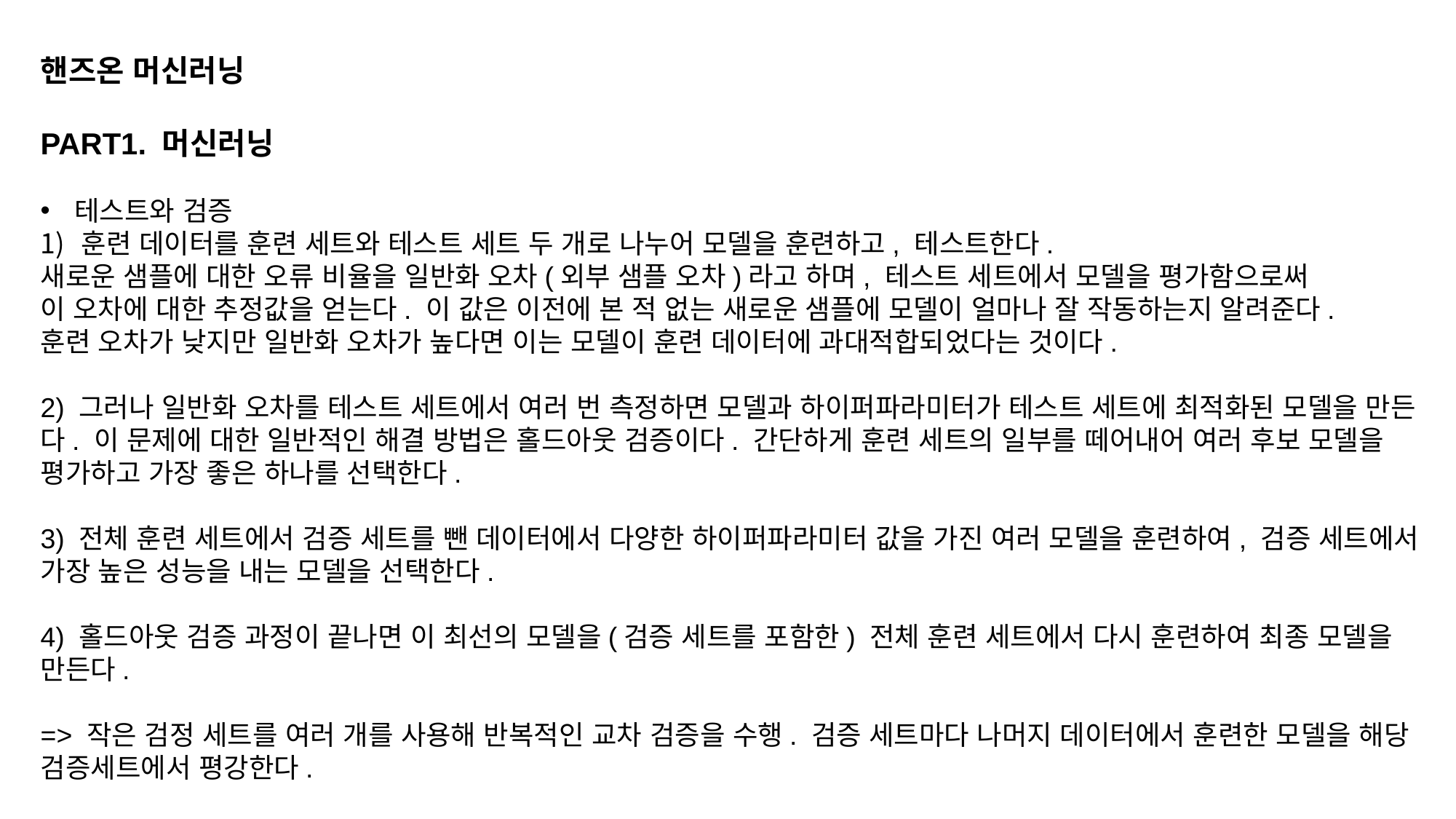

핸즈온 머신러닝

PART1. 머신러닝

테스트와 검증
훈련 데이터를 훈련 세트와 테스트 세트 두 개로 나누어 모델을 훈련하고, 테스트한다.
새로운 샘플에 대한 오류 비율을 일반화 오차(외부 샘플 오차)라고 하며, 테스트 세트에서 모델을 평가함으로써
이 오차에 대한 추정값을 얻는다. 이 값은 이전에 본 적 없는 새로운 샘플에 모델이 얼마나 잘 작동하는지 알려준다.
훈련 오차가 낮지만 일반화 오차가 높다면 이는 모델이 훈련 데이터에 과대적합되었다는 것이다.

2) 그러나 일반화 오차를 테스트 세트에서 여러 번 측정하면 모델과 하이퍼파라미터가 테스트 세트에 최적화된 모델을 만든다. 이 문제에 대한 일반적인 해결 방법은 홀드아웃 검증이다. 간단하게 훈련 세트의 일부를 떼어내어 여러 후보 모델을 평가하고 가장 좋은 하나를 선택한다.

3) 전체 훈련 세트에서 검증 세트를 뺀 데이터에서 다양한 하이퍼파라미터 값을 가진 여러 모델을 훈련하여, 검증 세트에서 가장 높은 성능을 내는 모델을 선택한다.

4) 홀드아웃 검증 과정이 끝나면 이 최선의 모델을(검증 세트를 포함한) 전체 훈련 세트에서 다시 훈련하여 최종 모델을 만든다.

=> 작은 검정 세트를 여러 개를 사용해 반복적인 교차 검증을 수행. 검증 세트마다 나머지 데이터에서 훈련한 모델을 해당 검증세트에서 평강한다.